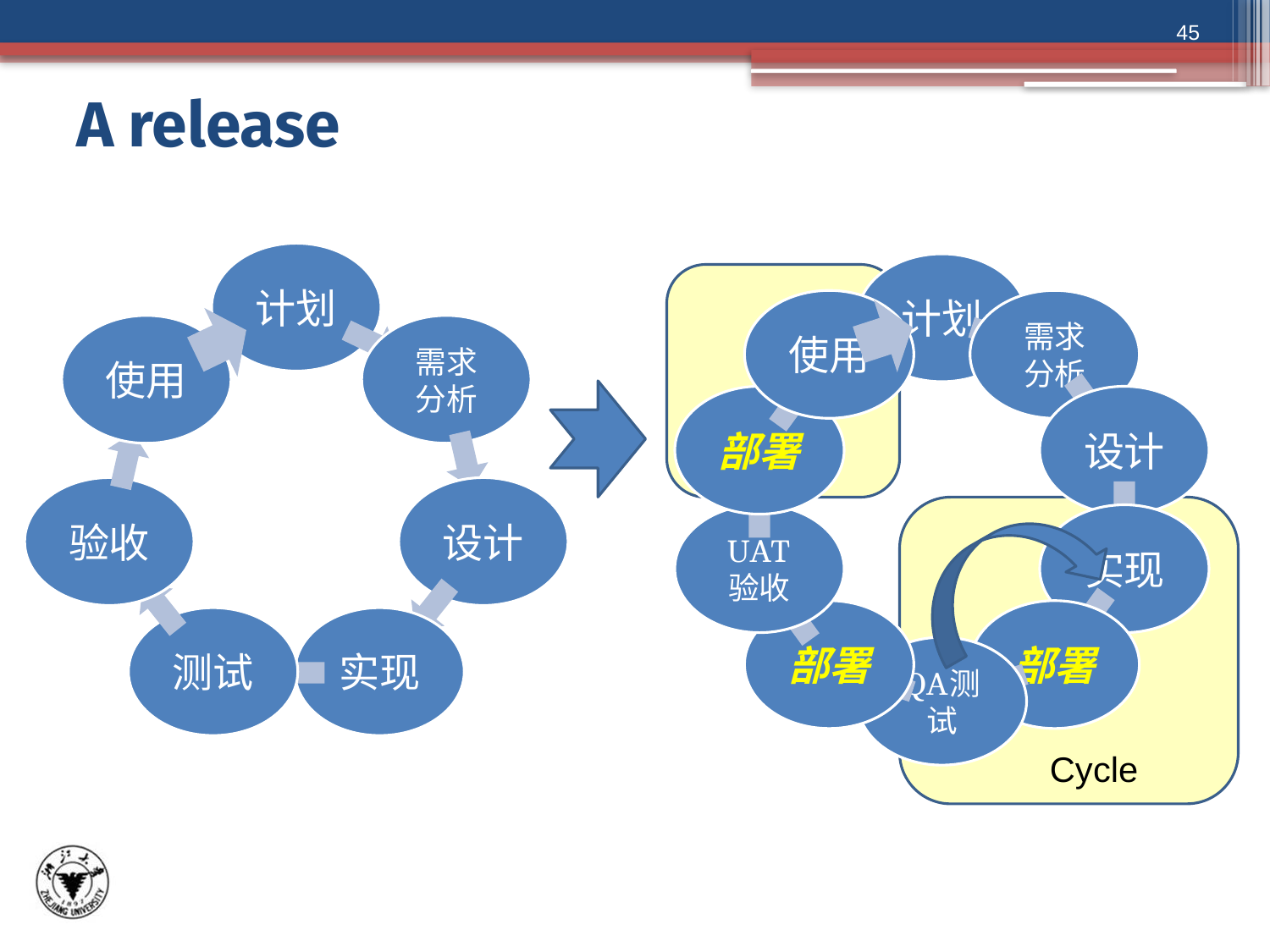

45
# A release
计划
需求分析
设计
实现
测试
验收
使用
计划
需求分析
设计
实现
QA测试
UAT验收
部署
部署
部署
使用

Cycle